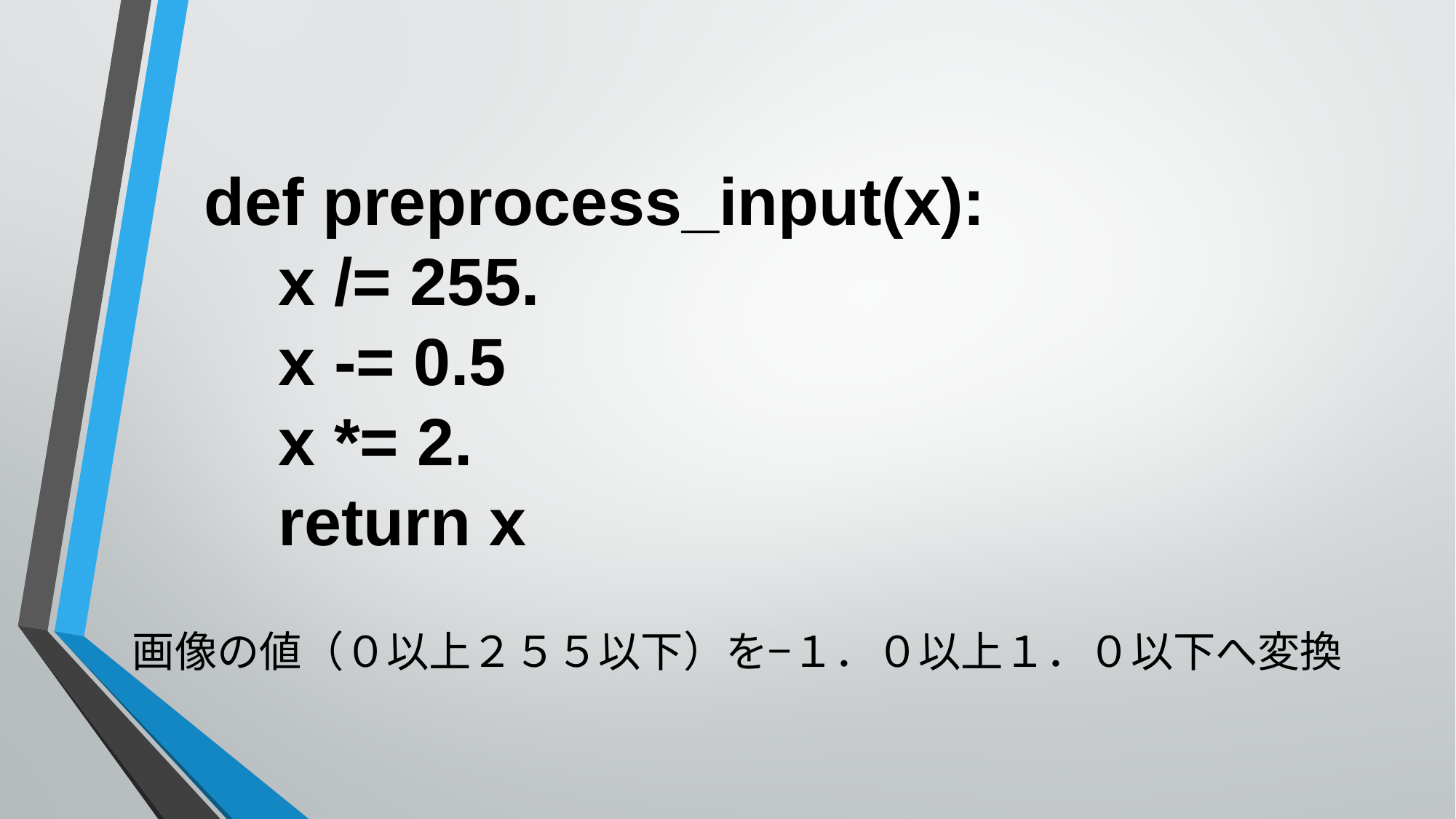

def preprocess_input(x):
    x /= 255.
    x -= 0.5
    x *= 2.
    return x

画像の値（０以上２５５以下）を−１．０以上１．０以下へ変換